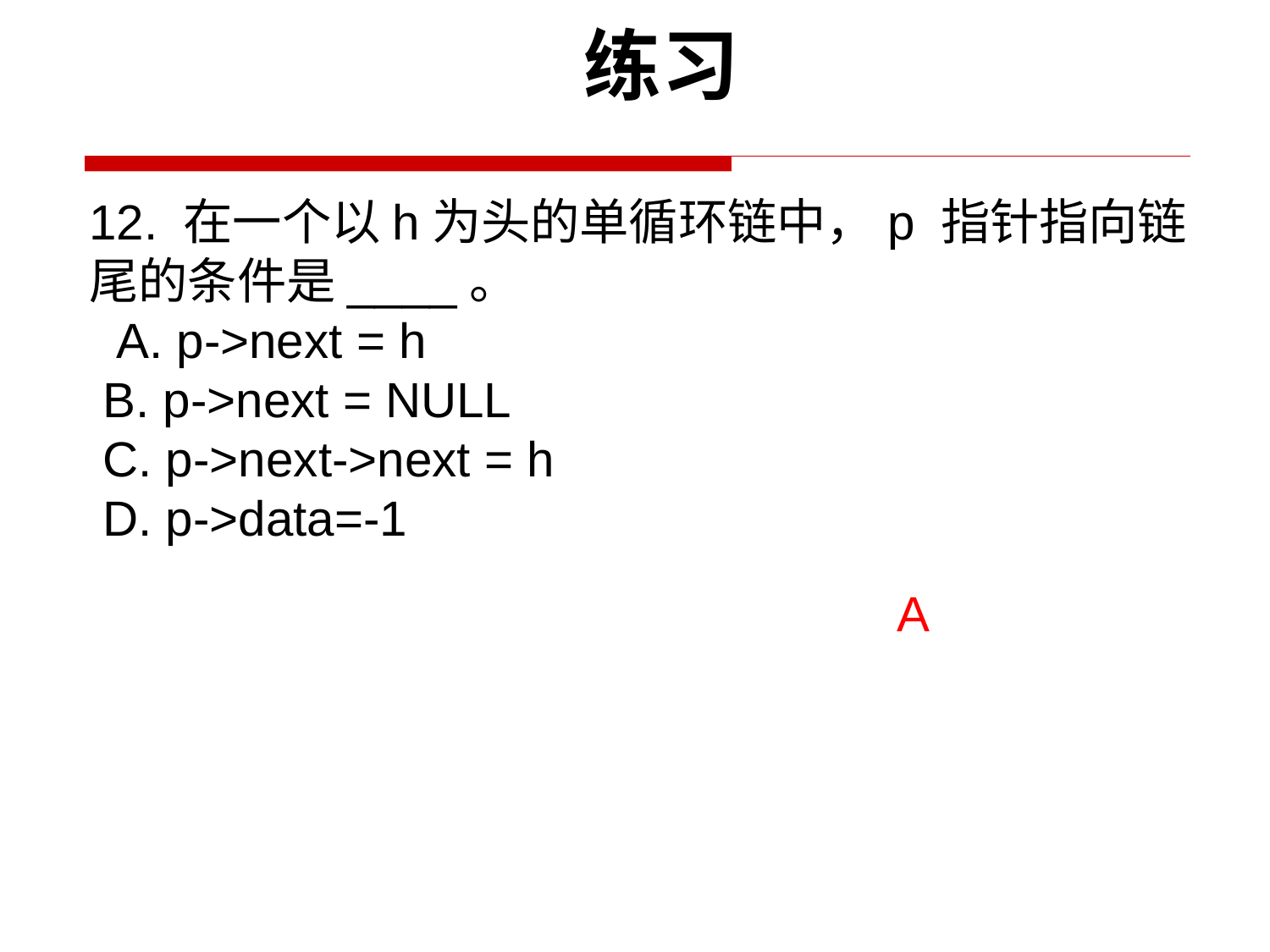

练习
12. 在一个以h为头的单循环链中，p 指针指向链尾的条件是____。
  A. p->next = h
 B. p->next = NULL
 C. p->next->next = h
 D. p->data=-1
A